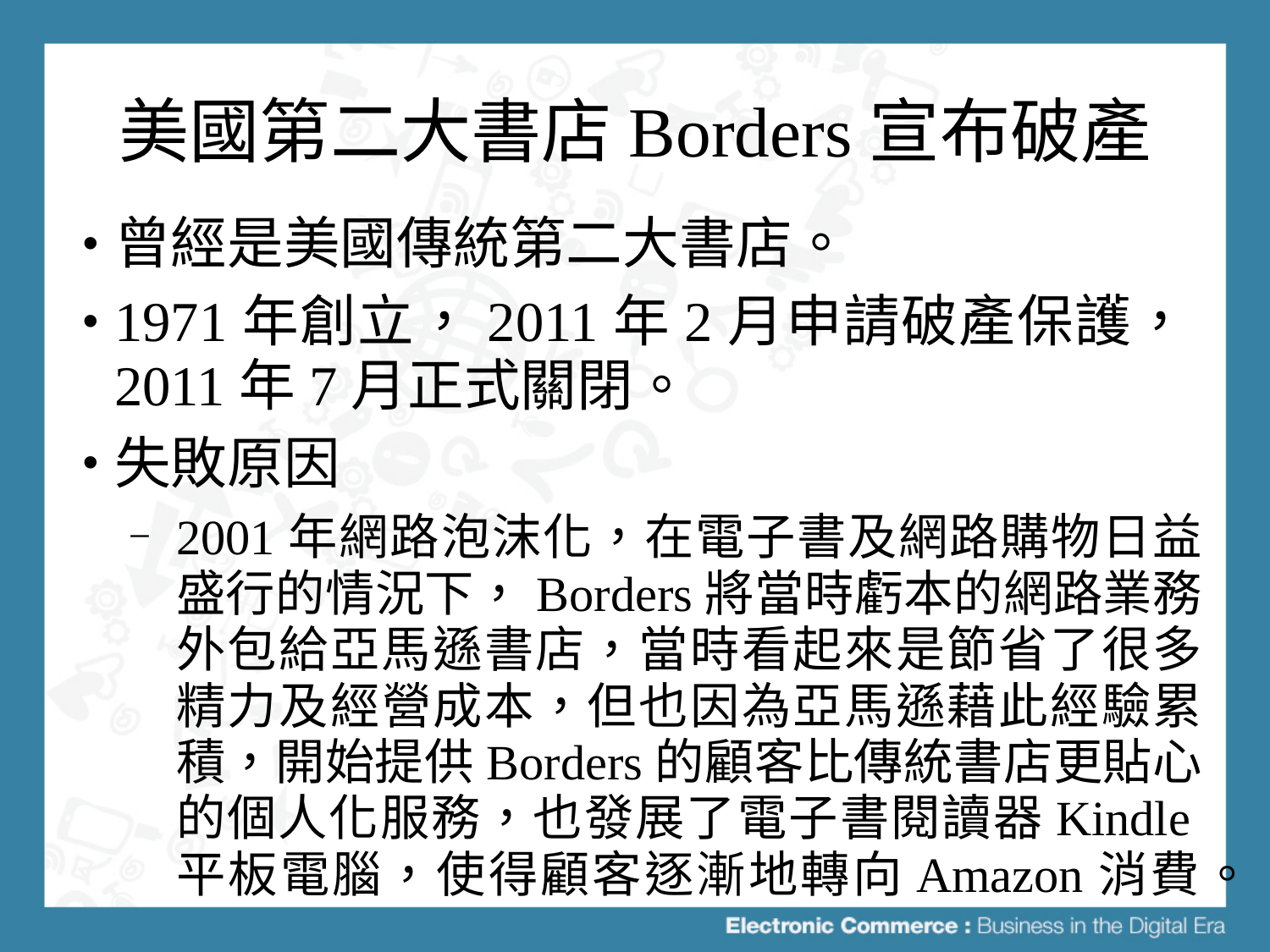

# 美國第二大書店Borders宣布破產
曾經是美國傳統第二大書店。
1971年創立，2011年2月申請破產保護，2011年7月正式關閉。
失敗原因
2001年網路泡沫化，在電子書及網路購物日益盛行的情況下，Borders將當時虧本的網路業務外包給亞馬遜書店，當時看起來是節省了很多精力及經營成本，但也因為亞馬遜藉此經驗累積，開始提供Borders的顧客比傳統書店更貼心的個人化服務，也發展了電子書閱讀器Kindle平板電腦，使得顧客逐漸地轉向Amazon消費。